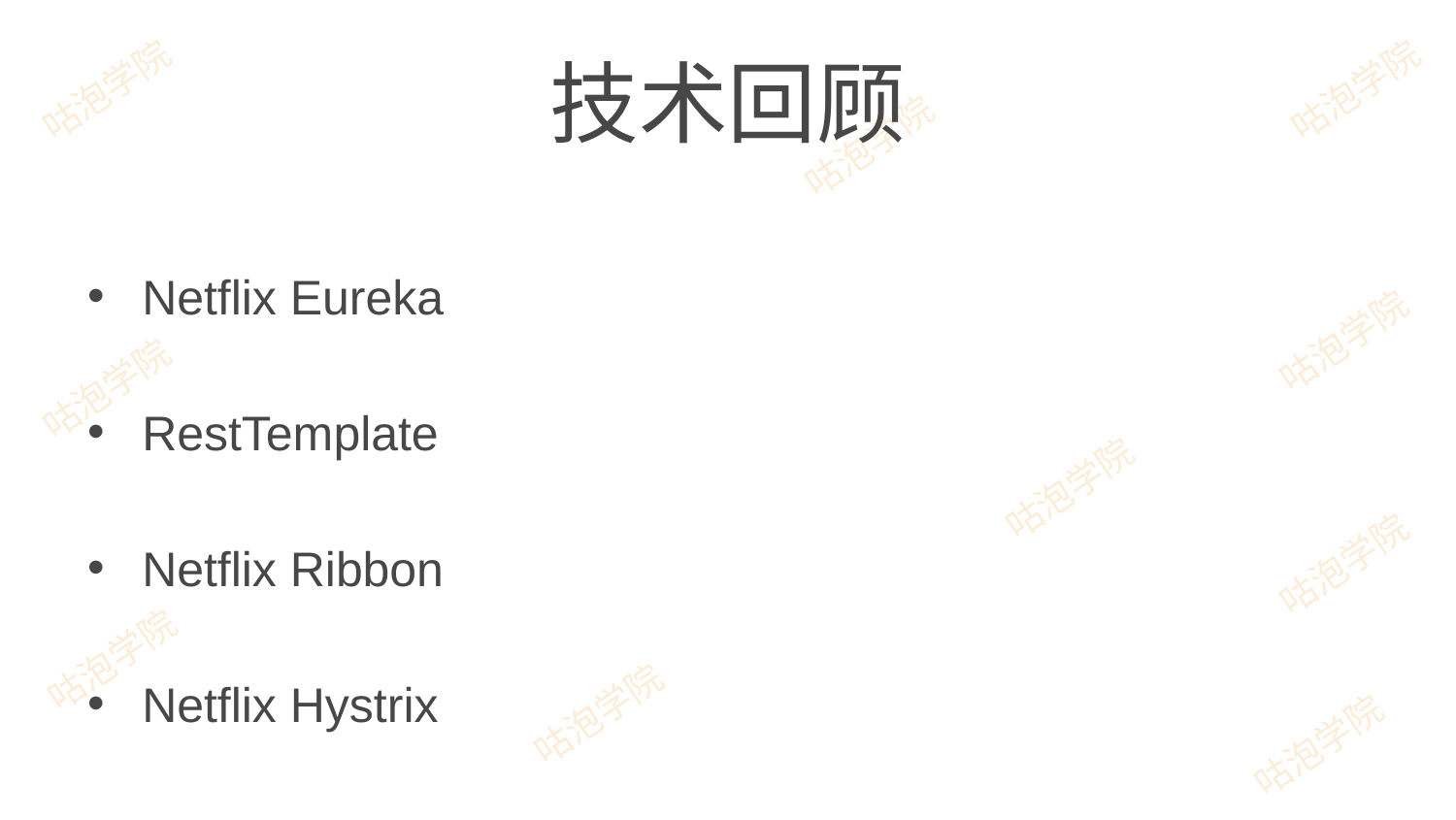

# 技术回顾

Netflix Eureka

RestTemplate

Netflix Ribbon

Netflix Hystrix